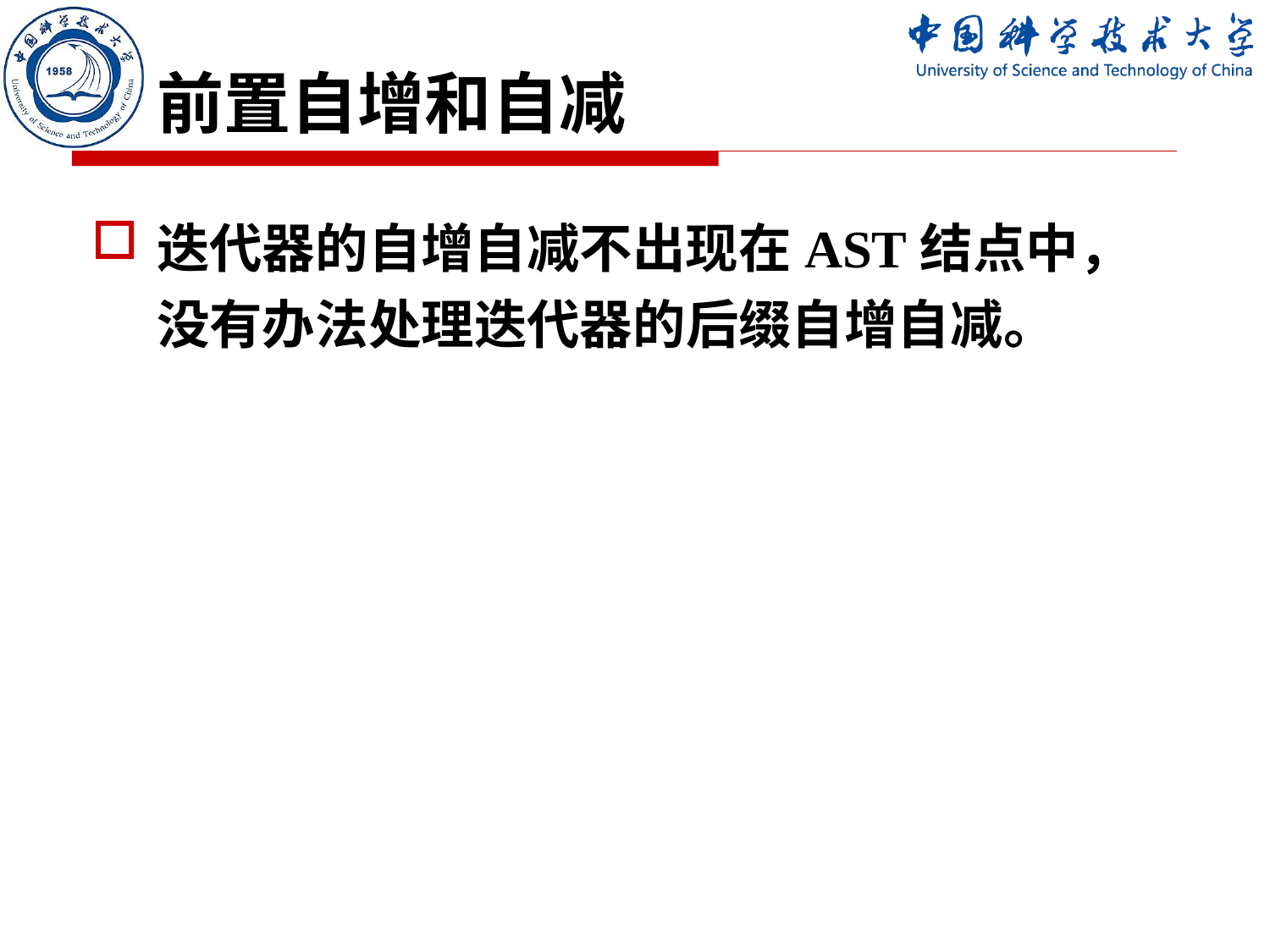

# 前置自增和自减
迭代器的自增自减不出现在AST结点中，没有办法处理迭代器的后缀自增自减。

40